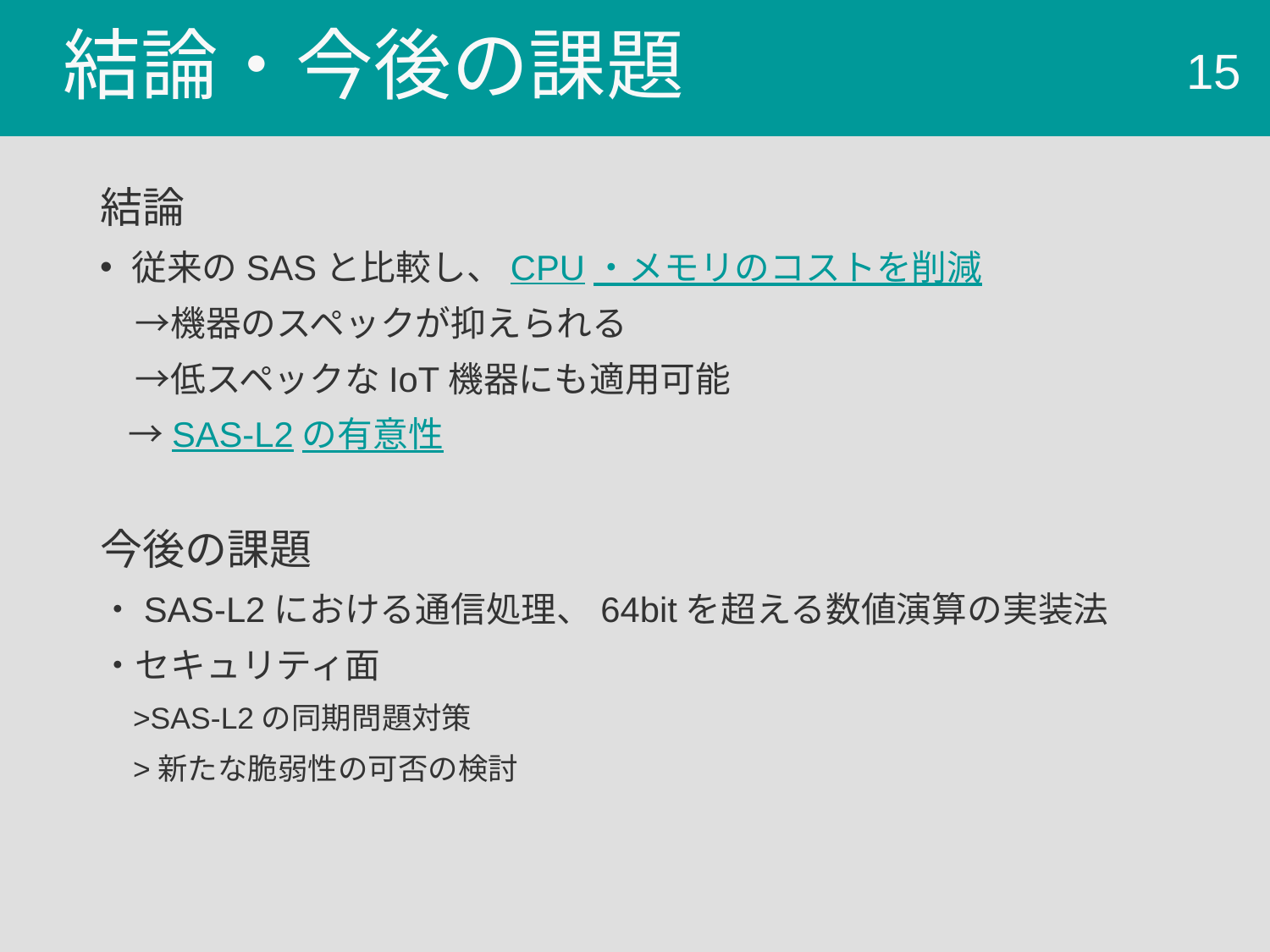

# 結論・今後の課題
15
結論
従来のSASと比較し、CPU・メモリのコストを削減
　→機器のスペックが抑えられる
　→低スペックなIoT機器にも適用可能
　→SAS-L2の有意性

今後の課題
・SAS-L2における通信処理、64bitを超える数値演算の実装法
・セキュリティ面
    >SAS-L2の同期問題対策
    >新たな脆弱性の可否の検討